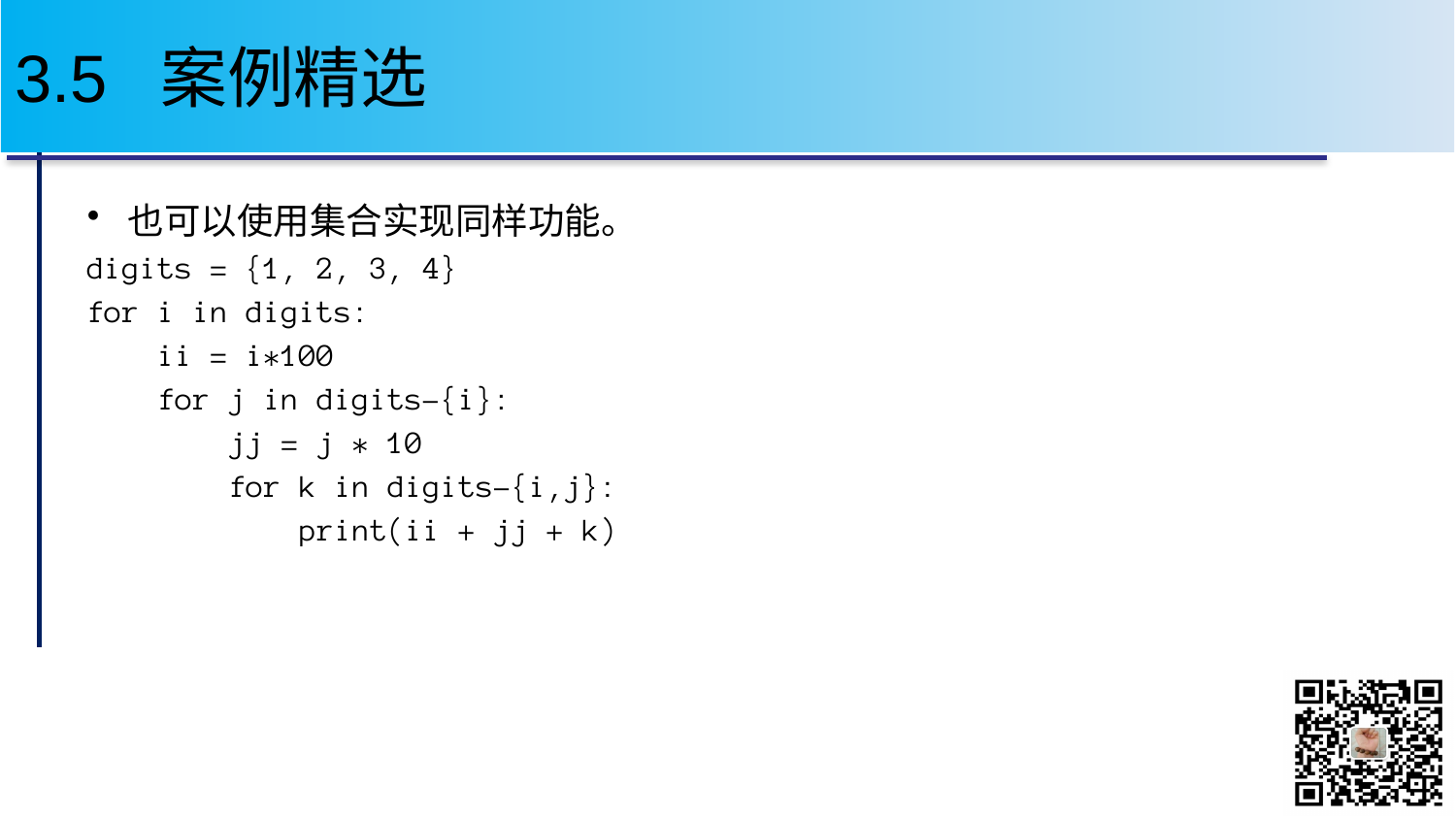

# 3.5  案例精选
也可以使用集合实现同样功能。
digits = {1, 2, 3, 4}
for i in digits:
    ii = i*100
    for j in digits-{i}:
        jj = j * 10
        for k in digits-{i,j}:
            print(ii + jj + k)